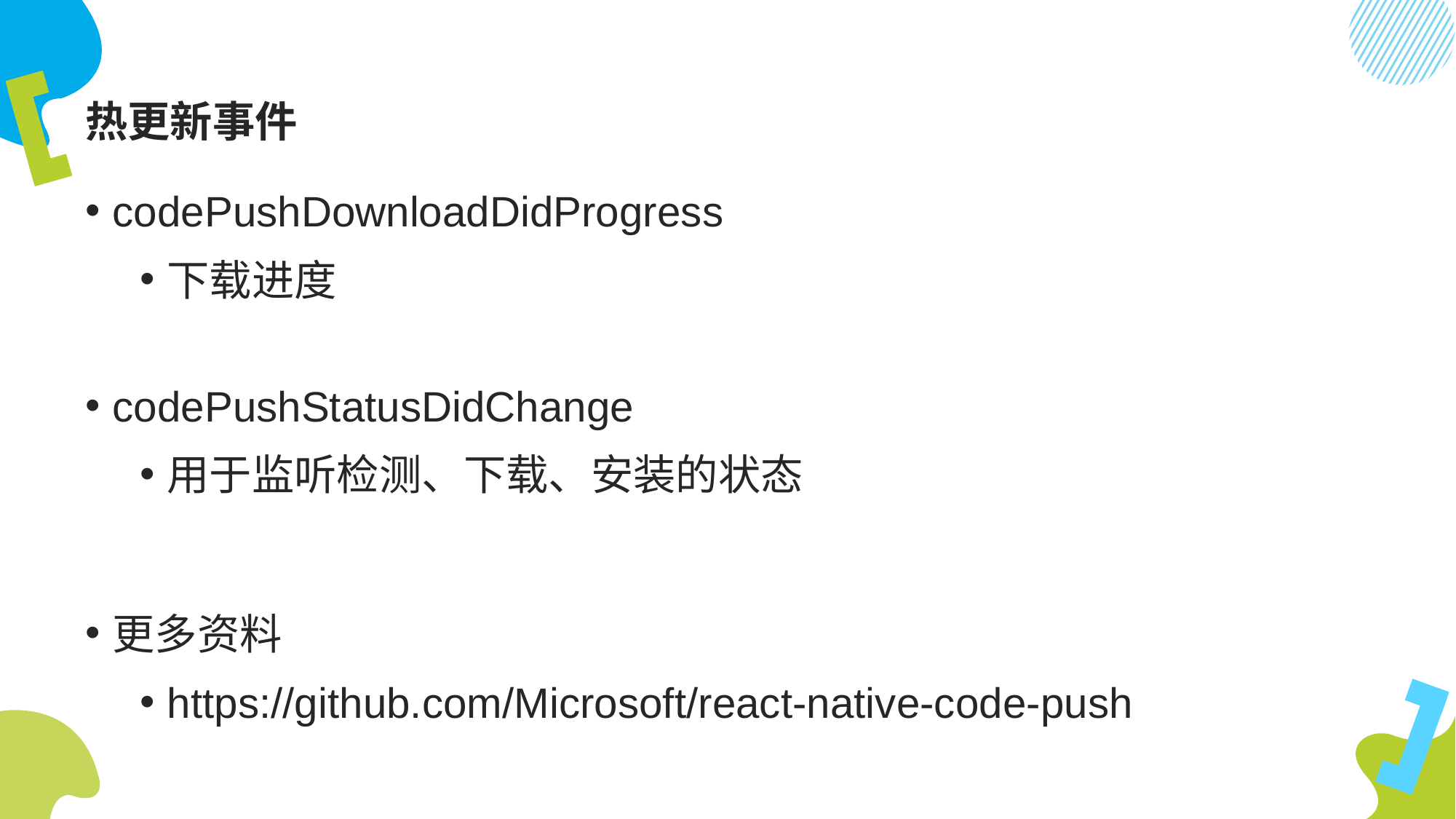

# 热更新事件
codePushDownloadDidProgress
下载进度

codePushStatusDidChange
用于监听检测、下载、安装的状态

更多资料
https://github.com/Microsoft/react-native-code-push